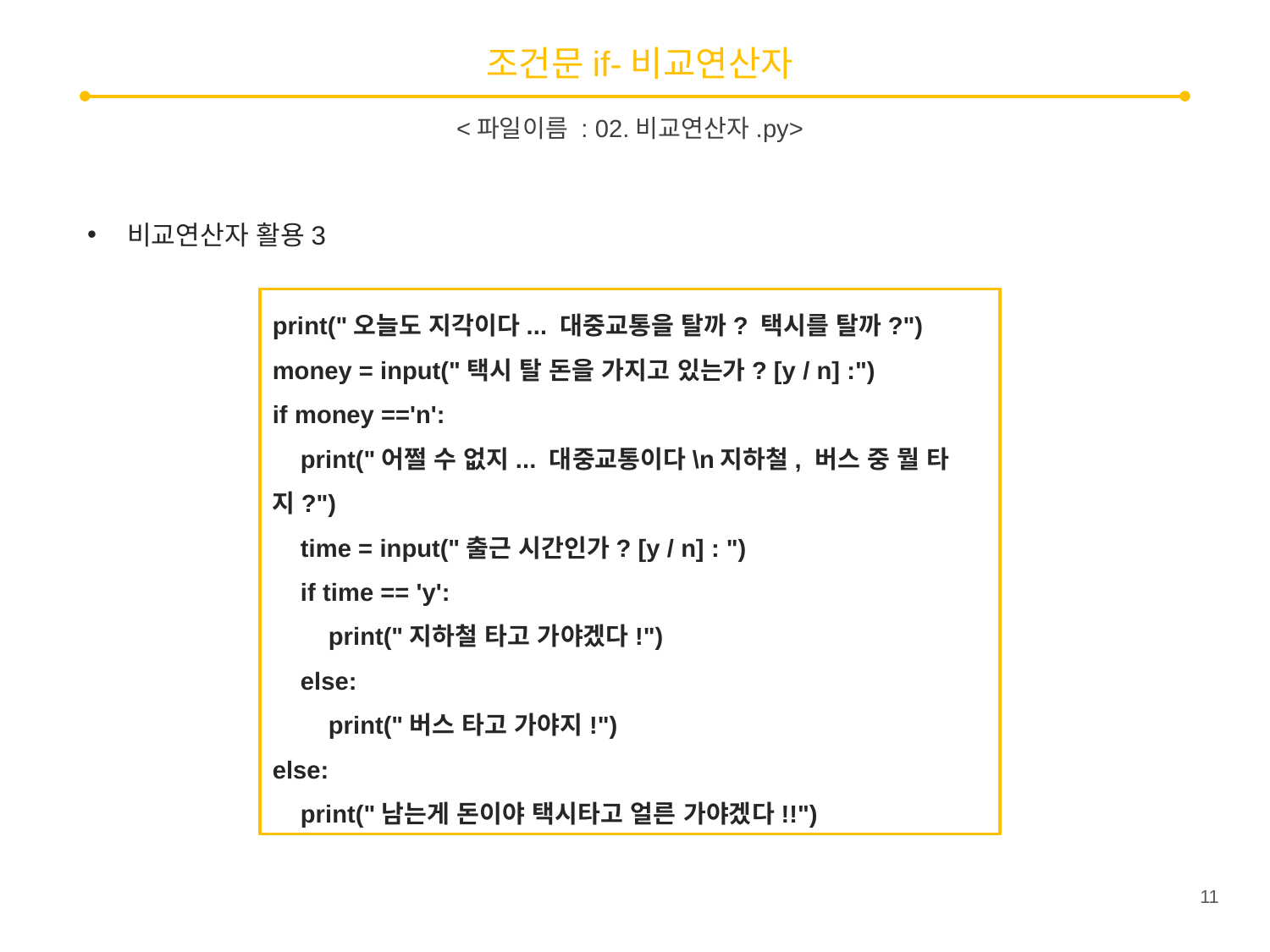

# 조건문if-비교연산자
<파일이름 : 02.비교연산자.py>
비교연산자 활용3
print("오늘도 지각이다... 대중교통을 탈까? 택시를 탈까?")
money = input("택시 탈 돈을 가지고 있는가? [y / n] :")
if money =='n':
    print("어쩔 수 없지... 대중교통이다\n지하철, 버스 중 뭘 타지?")
    time = input("출근 시간인가? [y / n] : ")
    if time == 'y':
        print("지하철 타고 가야겠다!")
    else:
        print("버스 타고 가야지!")
else:
    print("남는게 돈이야 택시타고 얼른 가야겠다!!")